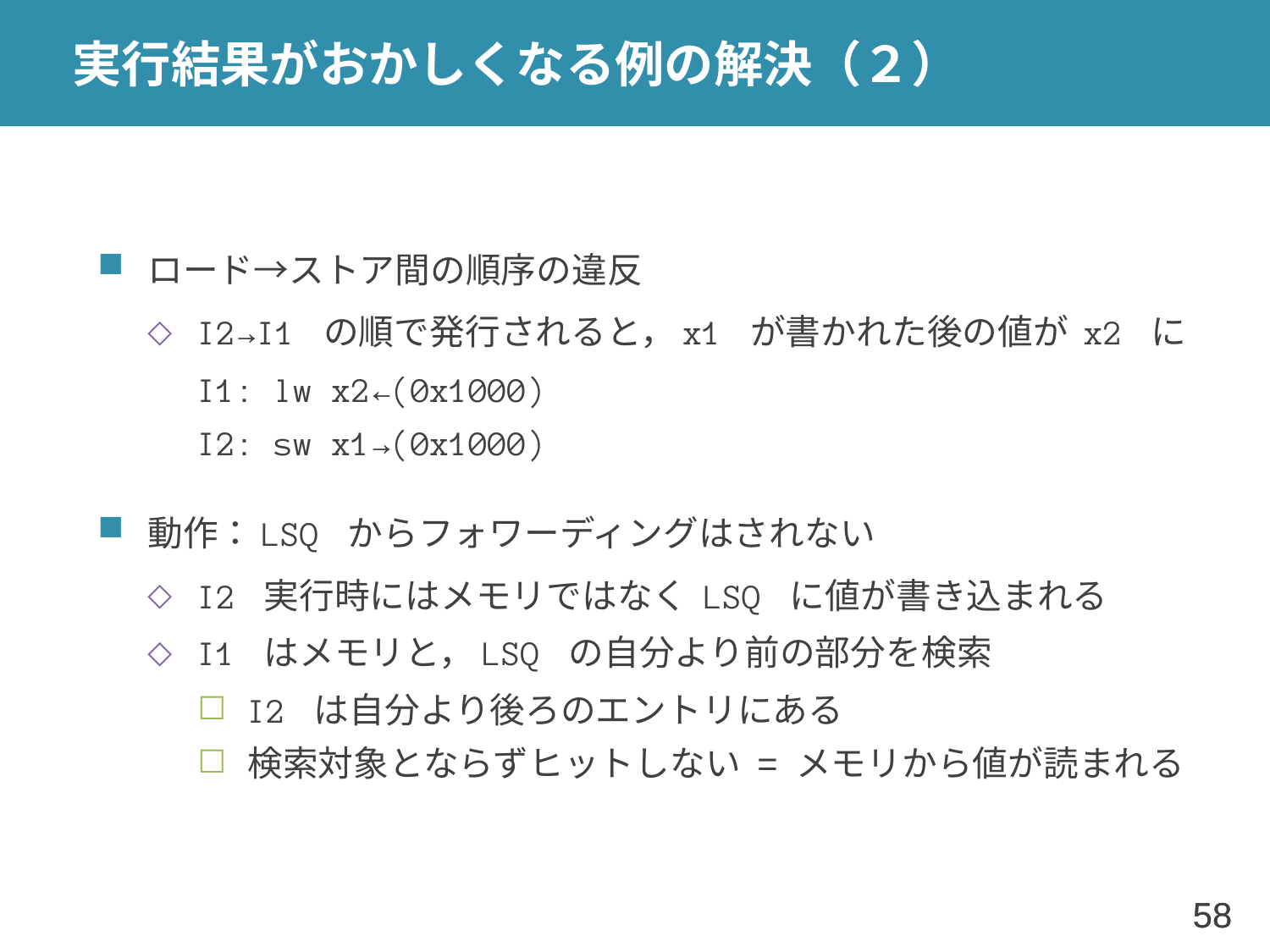

# 実行結果がおかしくなる例の解決（２）
ロード→ストア間の順序の違反
I2→I1 の順で発行されると，x1 が書かれた後の値が x2 に
I1: lw x2←(0x1000)
I2: sw x1→(0x1000)
動作：LSQ からフォワーディングはされない
I2 実行時にはメモリではなく LSQ に値が書き込まれる
I1 はメモリと，LSQ の自分より前の部分を検索
I2 は自分より後ろのエントリにある
検索対象とならずヒットしない = メモリから値が読まれる